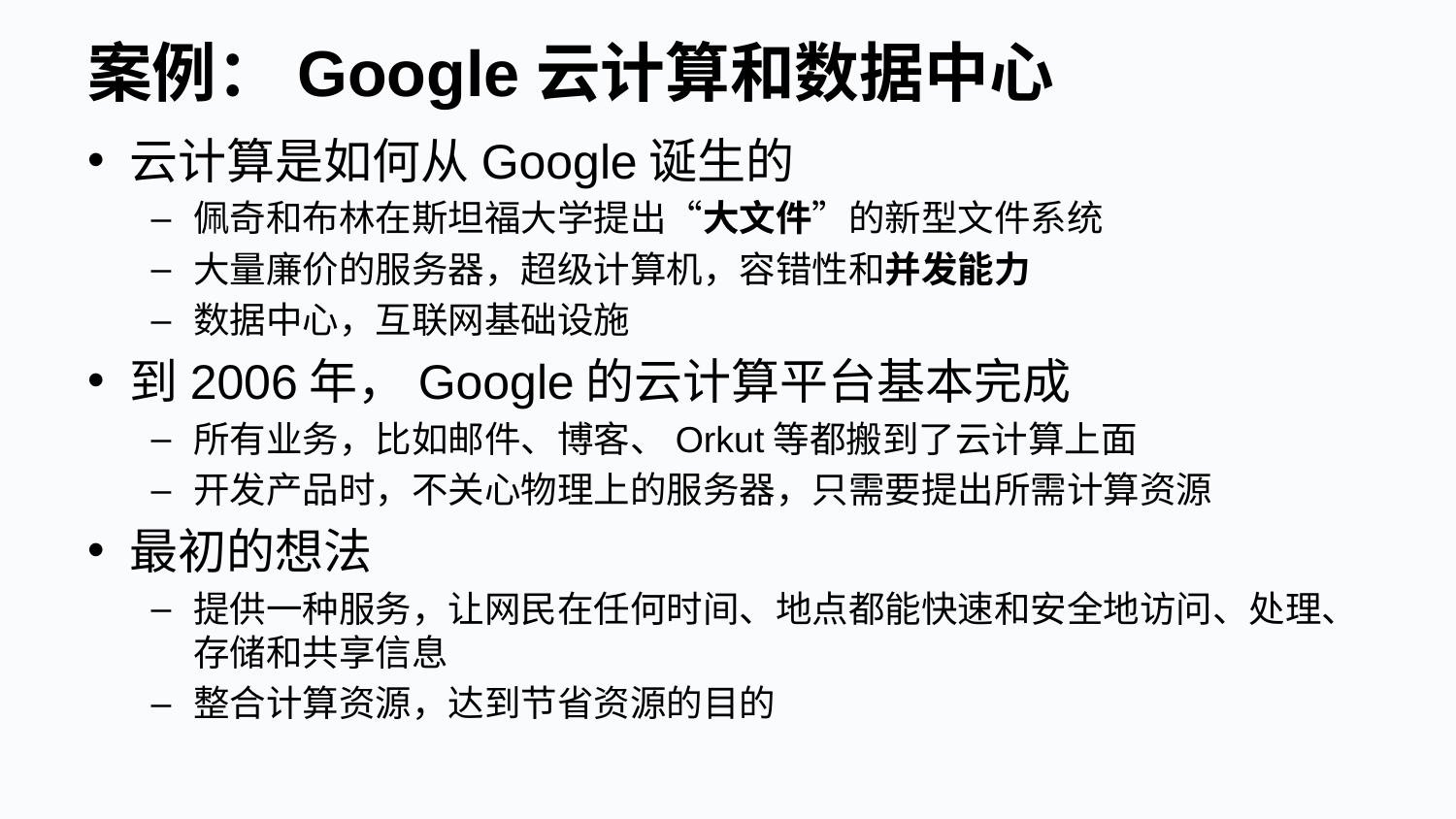

# 案例：Google云计算和数据中心
云计算是如何从Google诞生的
佩奇和布林在斯坦福大学提出“大文件”的新型文件系统
大量廉价的服务器，超级计算机，容错性和并发能力
数据中心，互联网基础设施
到2006年，Google的云计算平台基本完成
所有业务，比如邮件、博客、Orkut等都搬到了云计算上面
开发产品时，不关心物理上的服务器，只需要提出所需计算资源
最初的想法
提供一种服务，让网民在任何时间、地点都能快速和安全地访问、处理、存储和共享信息
整合计算资源，达到节省资源的目的